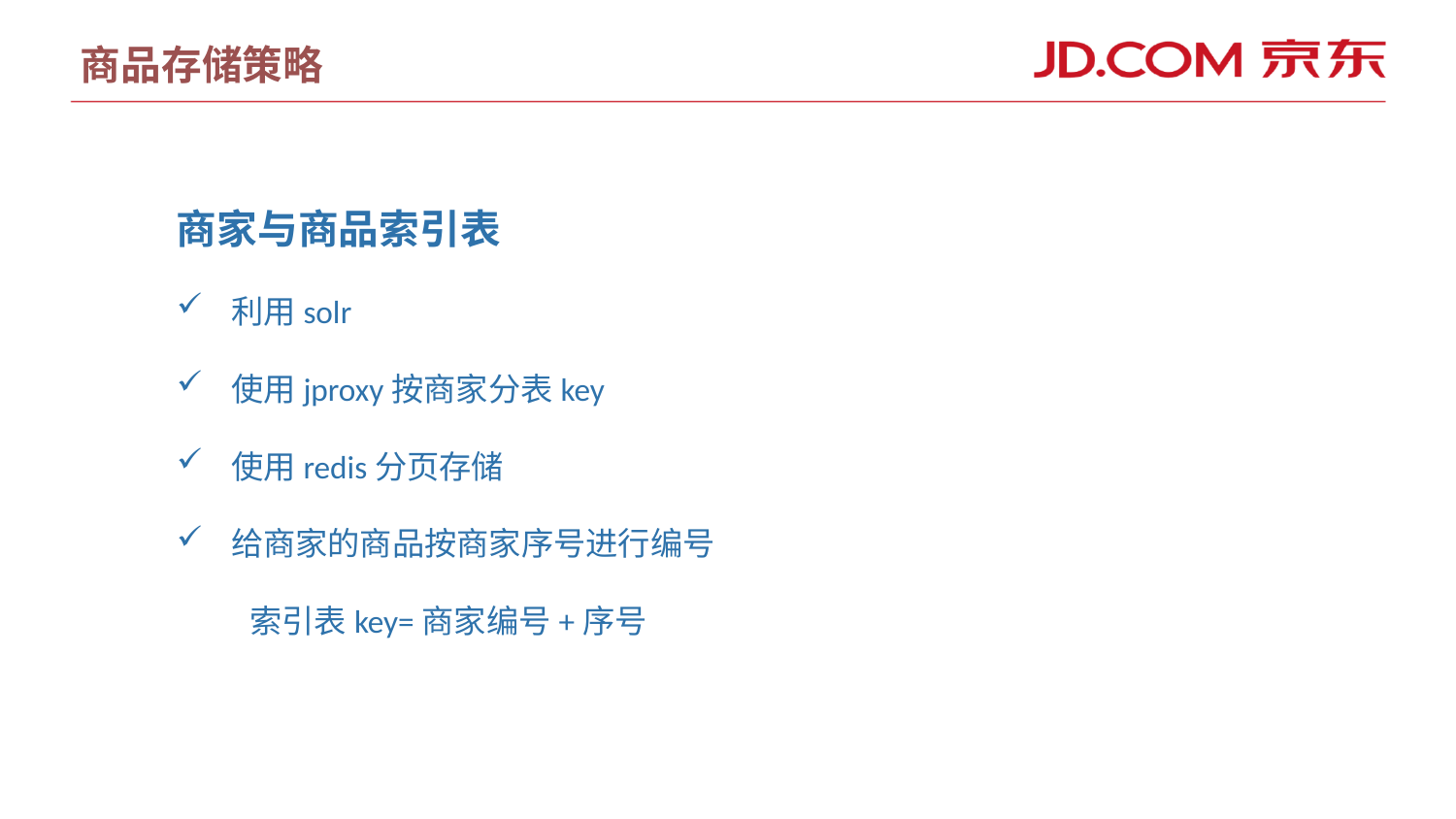

商品存储策略
商家与商品索引表
利用solr
使用jproxy按商家分表key
使用redis分页存储
给商家的商品按商家序号进行编号
         索引表key=商家编号+序号